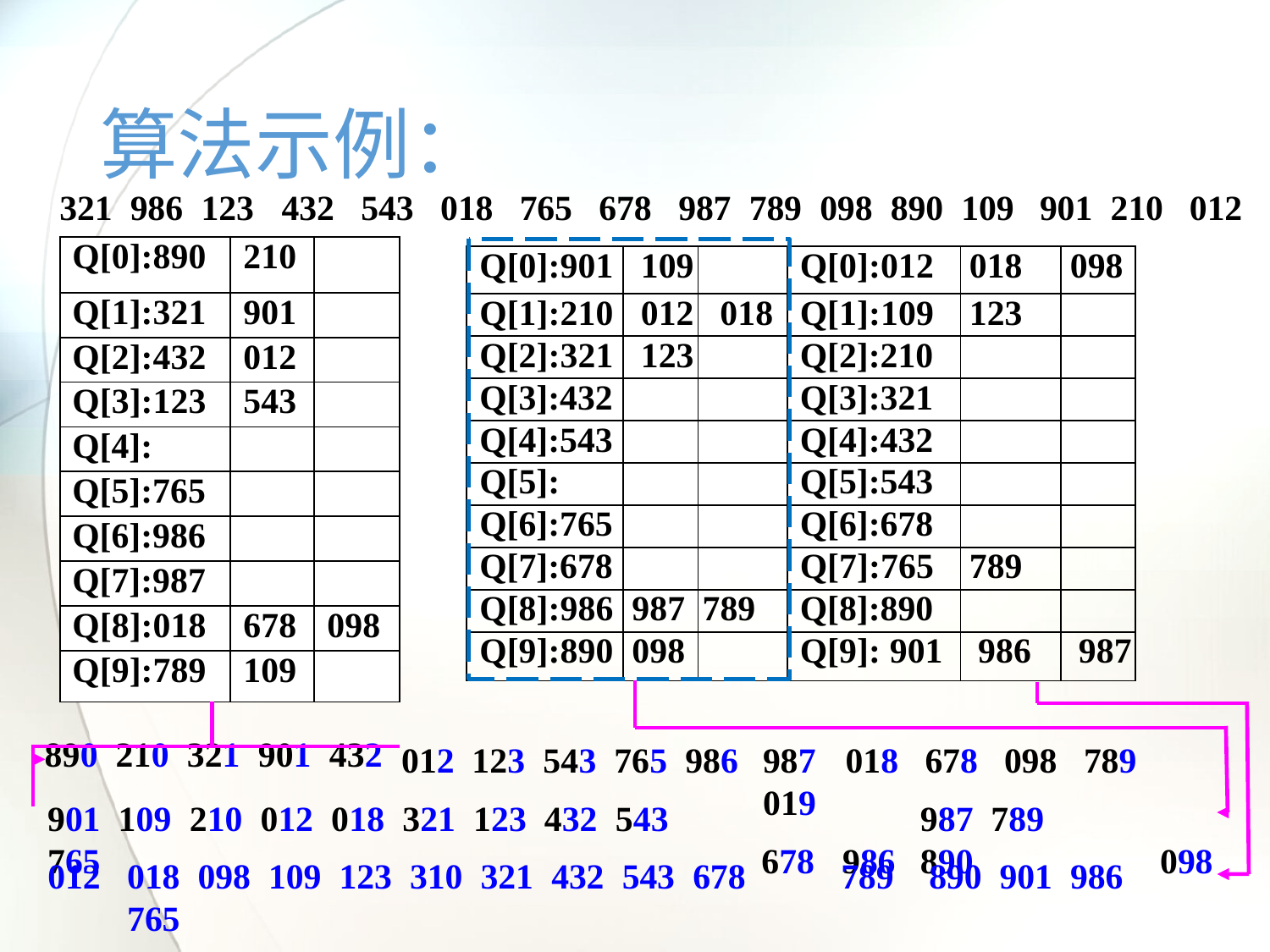

# 算法示例：

321  986  123	432	543	018	765	678	987  789  098  890  109	901  210	012
|  | Q[0]:890 |  | 210 |  |
| --- | --- | --- | --- | --- |
|  | Q[1]:321 |  | 901 |  |
|  | Q[2]:432 |  | 012 |  |
|  | Q[3]:123 |  | 543 |  |
|  | Q[4]: |  |  |  |
|  | Q[5]:765 |  |  |  |
|  | Q[6]:986 |  |  |  |
|  | Q[7]:987 |  |  |  |
|  | Q[8]:018 |  | 678 | 098 |
|  | Q[9]:789 |  | 109 |  |
|  |  |  |  |  |
| 890 210 321 901 432 |  |  |  |  |

| Q[0]:901 | 109 |  | Q[0]:012 | 018 | 098 |
| --- | --- | --- | --- | --- | --- |
| Q[1]:210 | 012 | 018 | Q[1]:109 | 123 |  |
| Q[2]:321 | 123 |  | Q[2]:210 |  |  |
| Q[3]:432 |  |  | Q[3]:321 |  |  |
| Q[4]:543 |  |  | Q[4]:432 |  |  |
| Q[5]: |  |  | Q[5]:543 |  |  |
| Q[6]:765 |  |  | Q[6]:678 |  |  |
| Q[7]:678 |  |  | Q[7]:765 | 789 |  |
| Q[8]:986 | 987 | 789 | Q[8]:890 |  |  |
| Q[9]:890 | 098 |  | Q[9]: 901 | 986 | 987 |

012  123  543  765  986
987	018	678	098	789	019
678	986	098

901  109  210  012  018  321  123  432  543  765
987  789	890

012
018  098  109  123  310  321  432  543  678  765
789
890  901  986